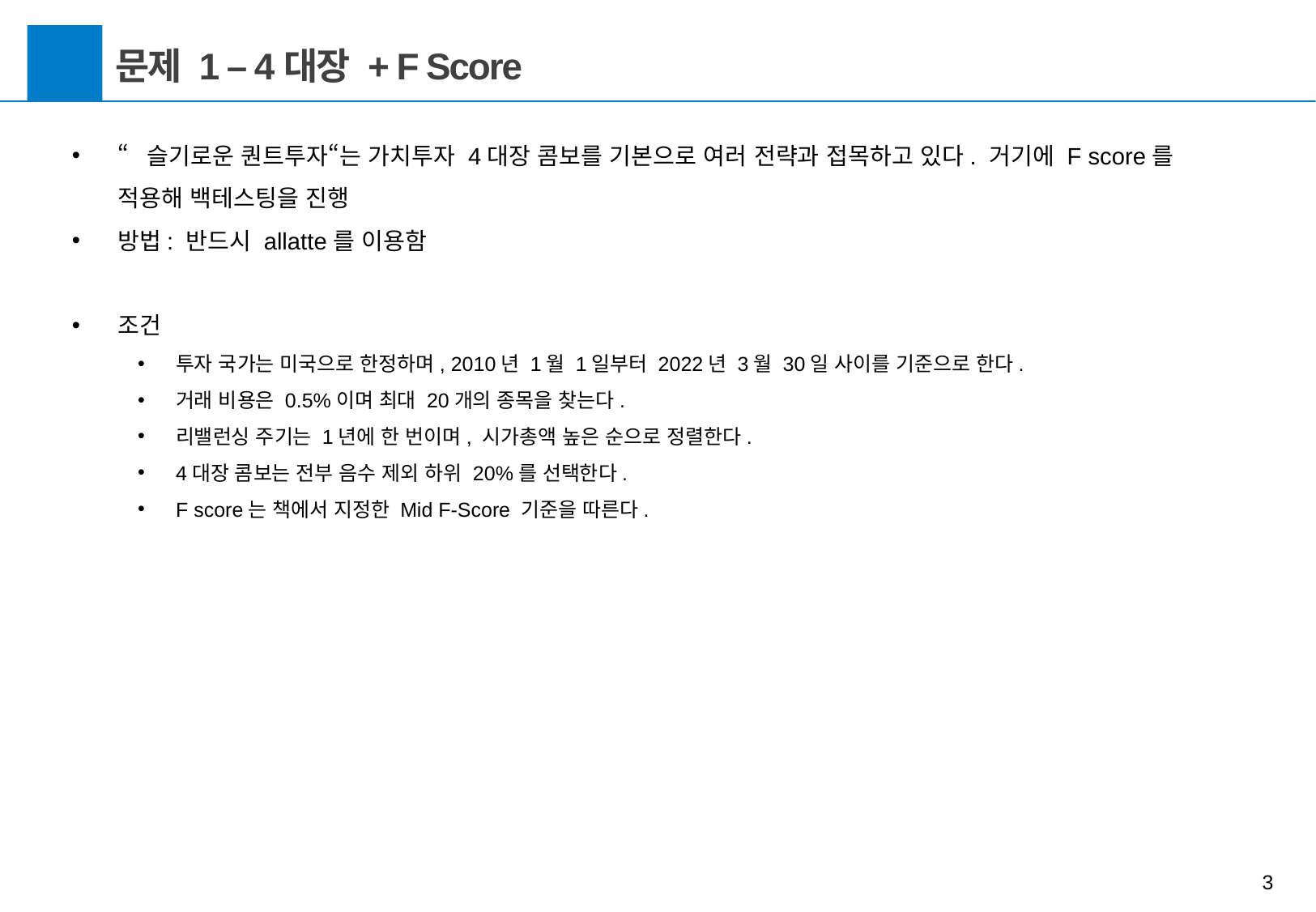

01
문제 1 – 4대장 + F Score
“슬기로운 퀀트투자“는 가치투자 4대장 콤보를 기본으로 여러 전략과 접목하고 있다. 거기에 F score를 적용해 백테스팅을 진행
방법: 반드시 allatte를 이용함

조건
투자 국가는 미국으로 한정하며, 2010년 1월 1일부터 2022년 3월 30일 사이를 기준으로 한다.
거래 비용은 0.5%이며 최대 20개의 종목을 찾는다.
리밸런싱 주기는 1년에 한 번이며, 시가총액 높은 순으로 정렬한다.
4대장 콤보는 전부 음수 제외 하위 20%를 선택한다.
F score는 책에서 지정한 Mid F-Score 기준을 따른다.